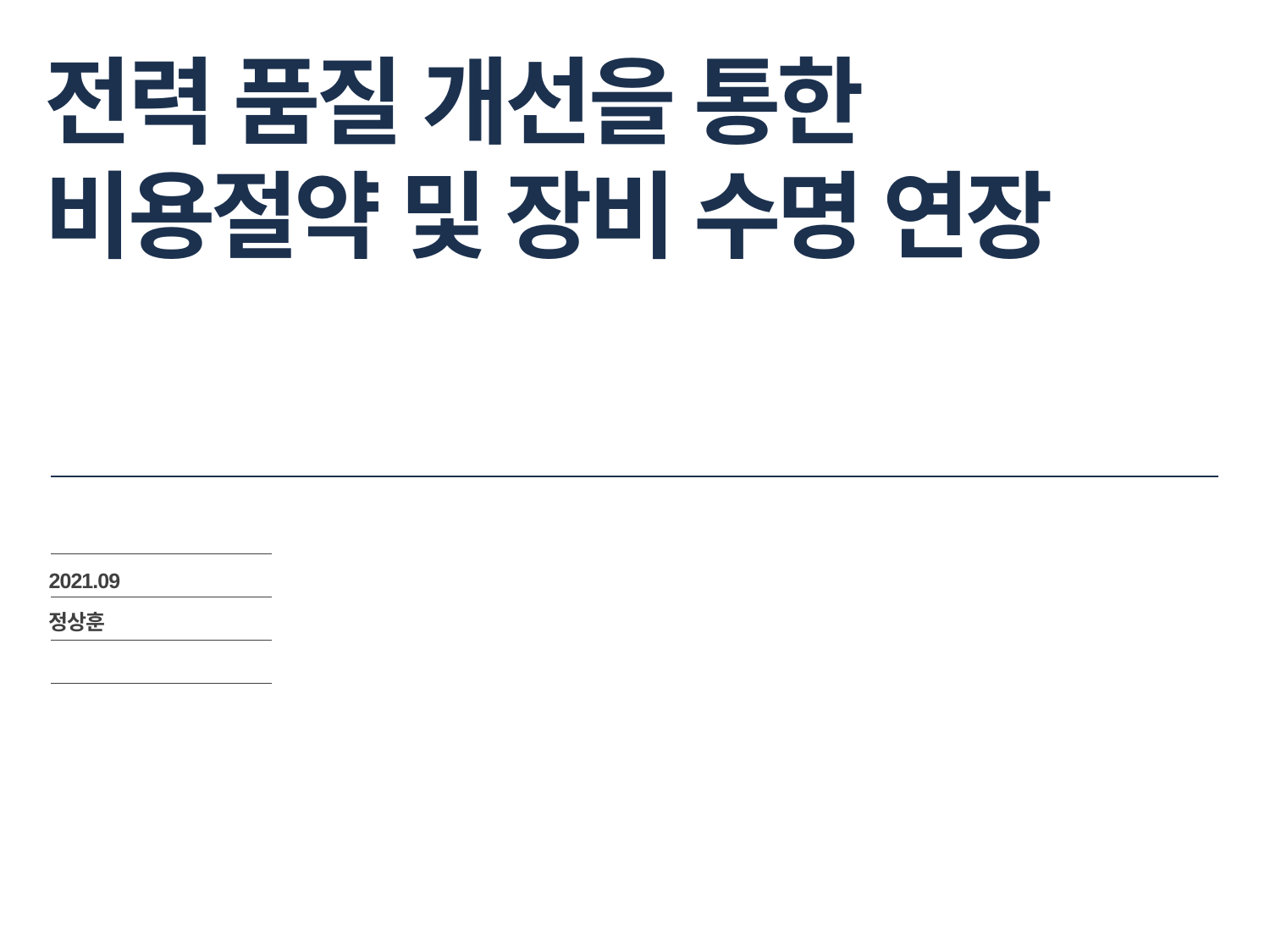

# 전력 품질 개선을 통한 비용절약 및 장비 수명 연장
2021.09
정상훈